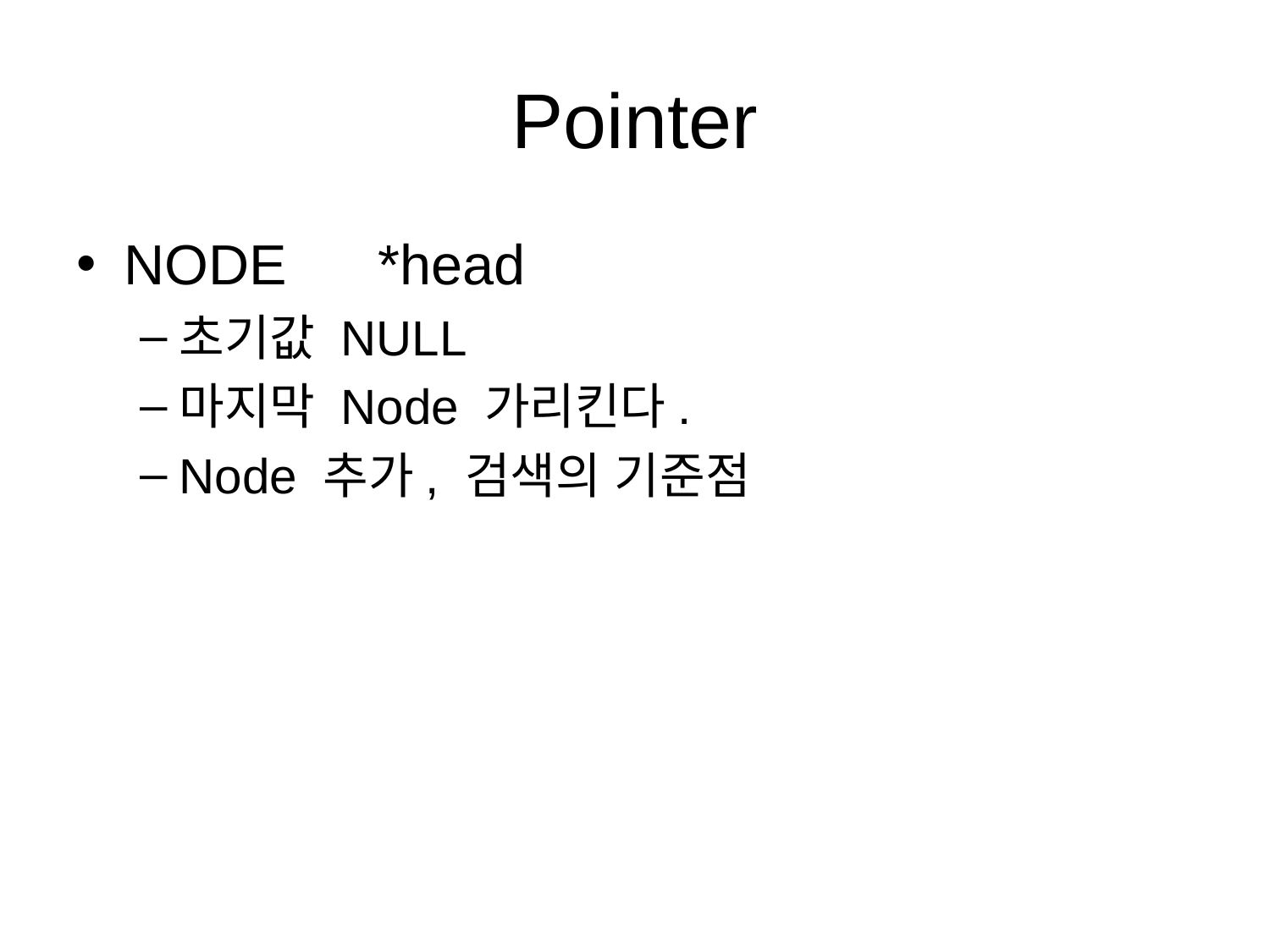

# Pointer
NODE	*head
초기값 NULL
마지막 Node 가리킨다.
Node 추가, 검색의 기준점